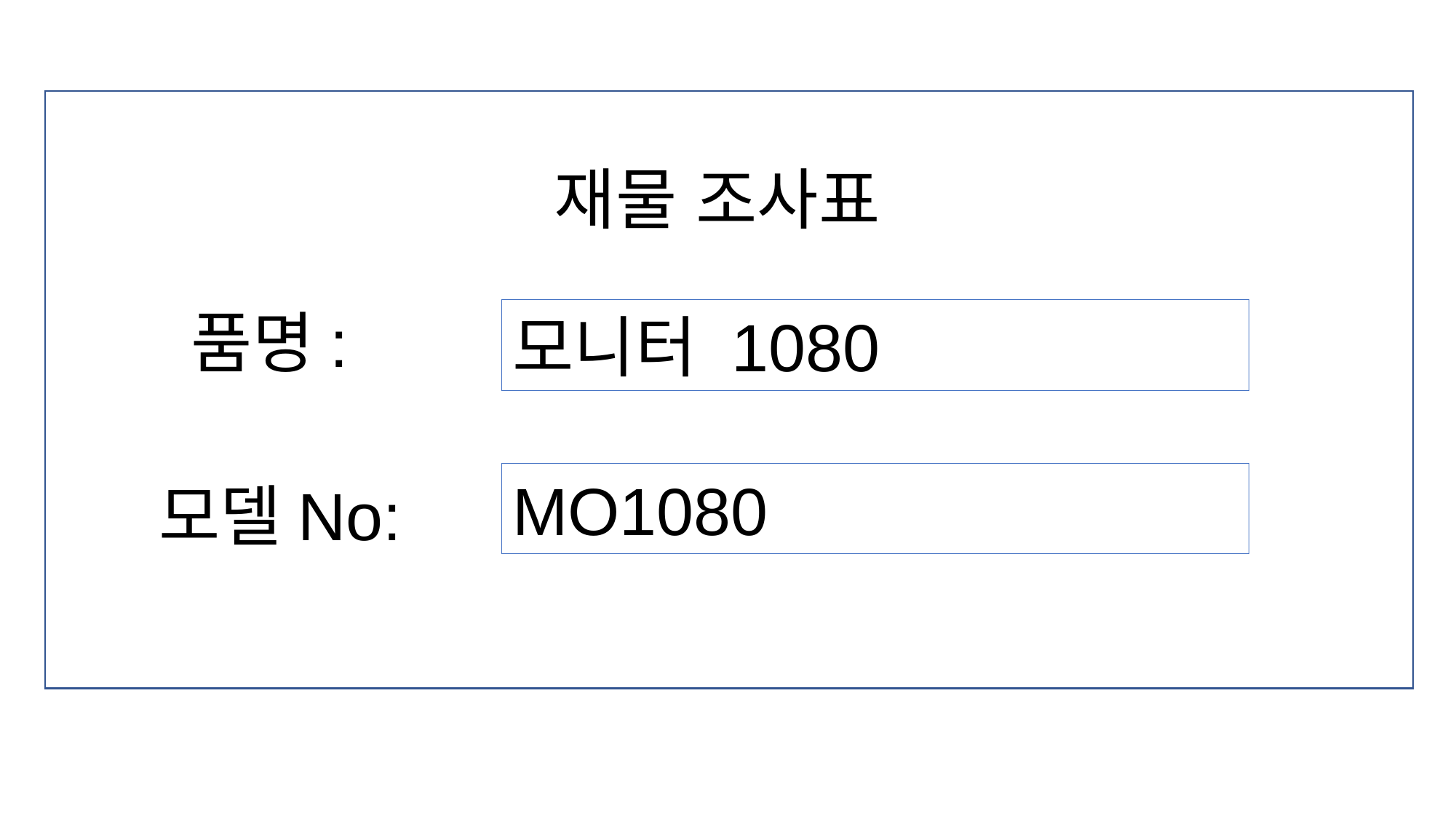

재물 조사표
품명:
모니터 1080
MO1080
모델No: